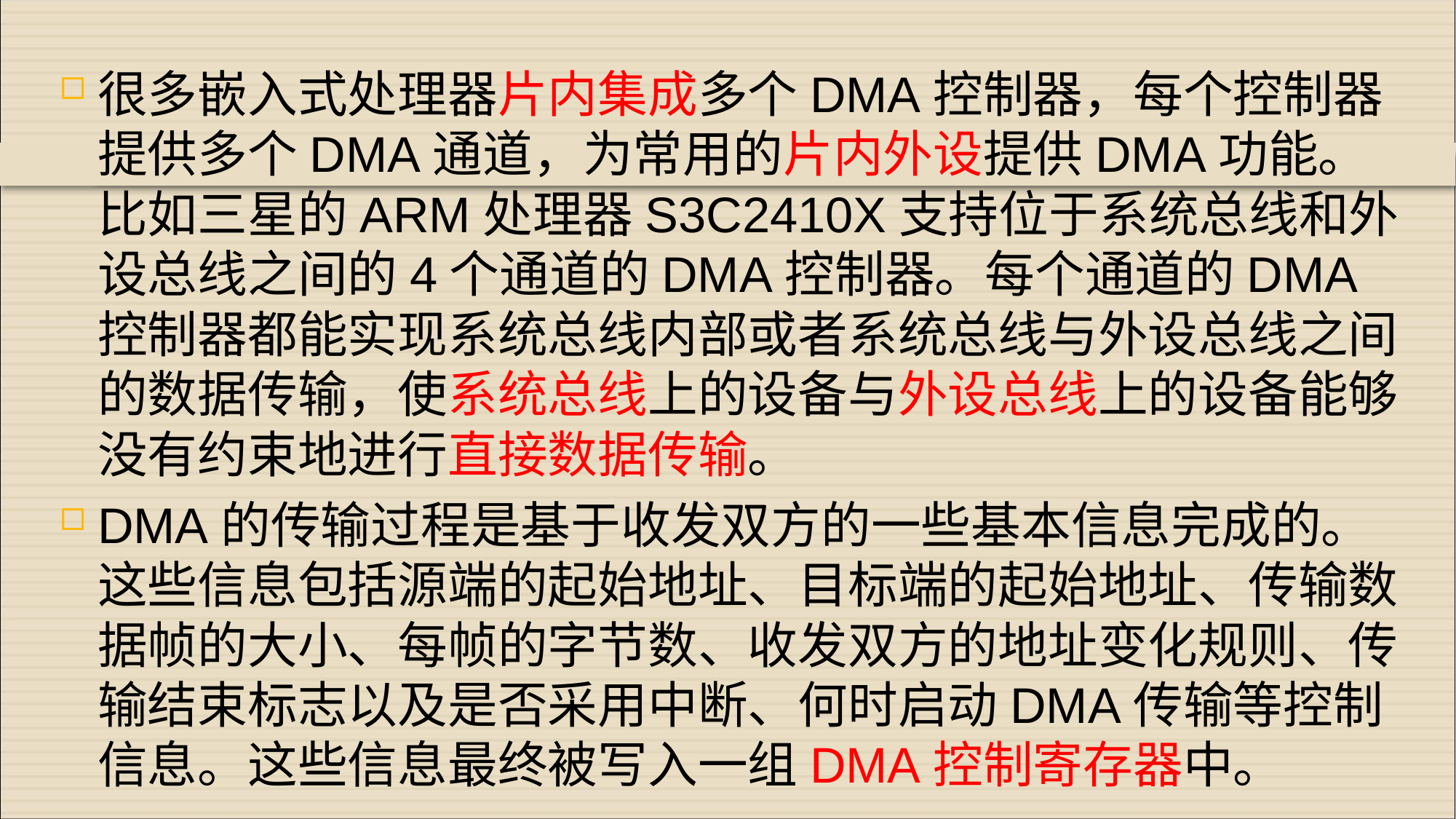

很多嵌入式处理器片内集成多个DMA控制器，每个控制器提供多个DMA通道，为常用的片内外设提供DMA功能。比如三星的ARM处理器S3C2410X支持位于系统总线和外设总线之间的4个通道的DMA控制器。每个通道的DMA控制器都能实现系统总线内部或者系统总线与外设总线之间的数据传输，使系统总线上的设备与外设总线上的设备能够没有约束地进行直接数据传输。
DMA的传输过程是基于收发双方的一些基本信息完成的。这些信息包括源端的起始地址、目标端的起始地址、传输数据帧的大小、每帧的字节数、收发双方的地址变化规则、传输结束标志以及是否采用中断、何时启动DMA传输等控制信息。这些信息最终被写入一组DMA控制寄存器中。